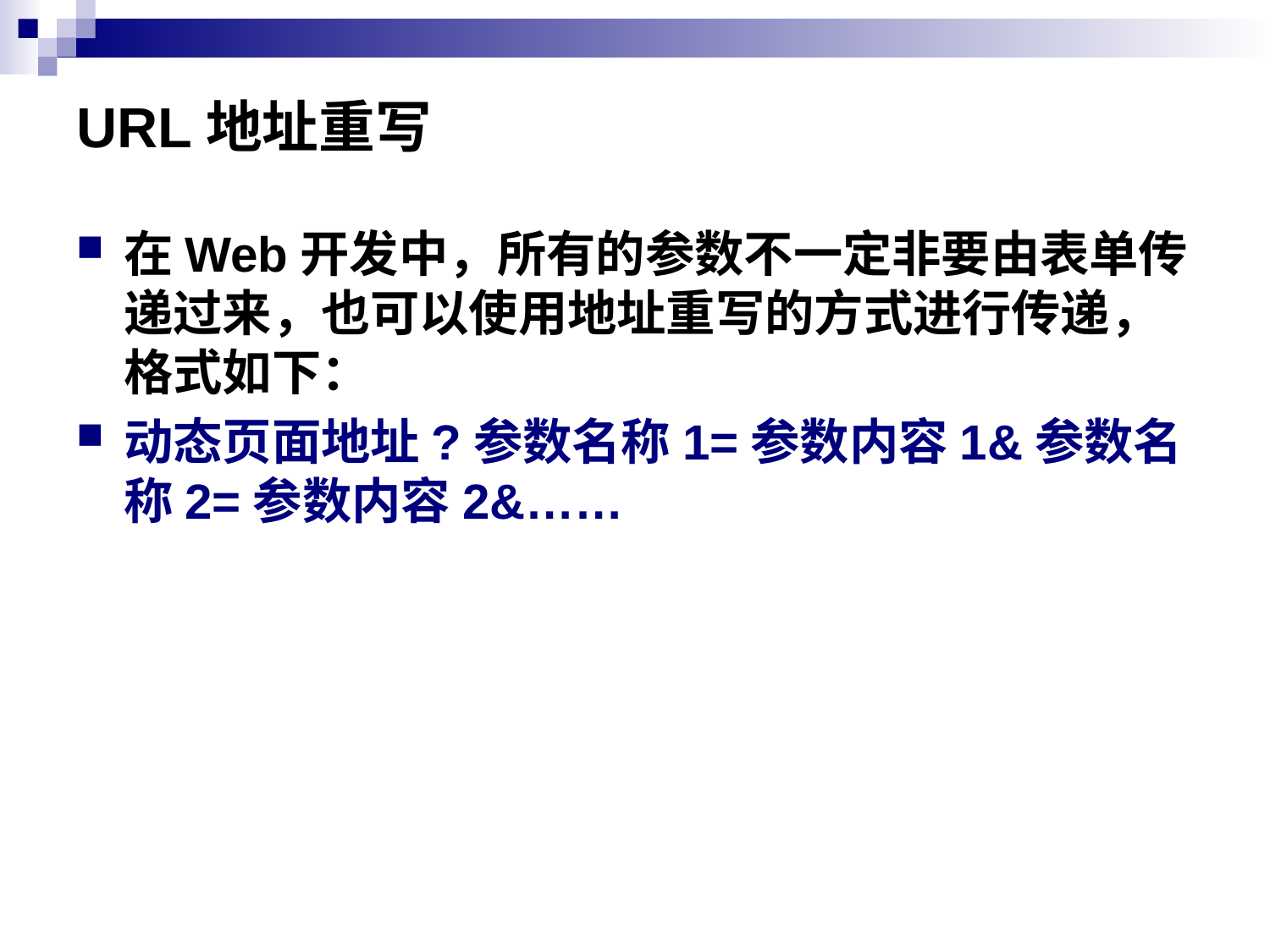

# URL地址重写
在Web开发中，所有的参数不一定非要由表单传递过来，也可以使用地址重写的方式进行传递，格式如下：
动态页面地址?参数名称1=参数内容1&参数名称2=参数内容2&……
17